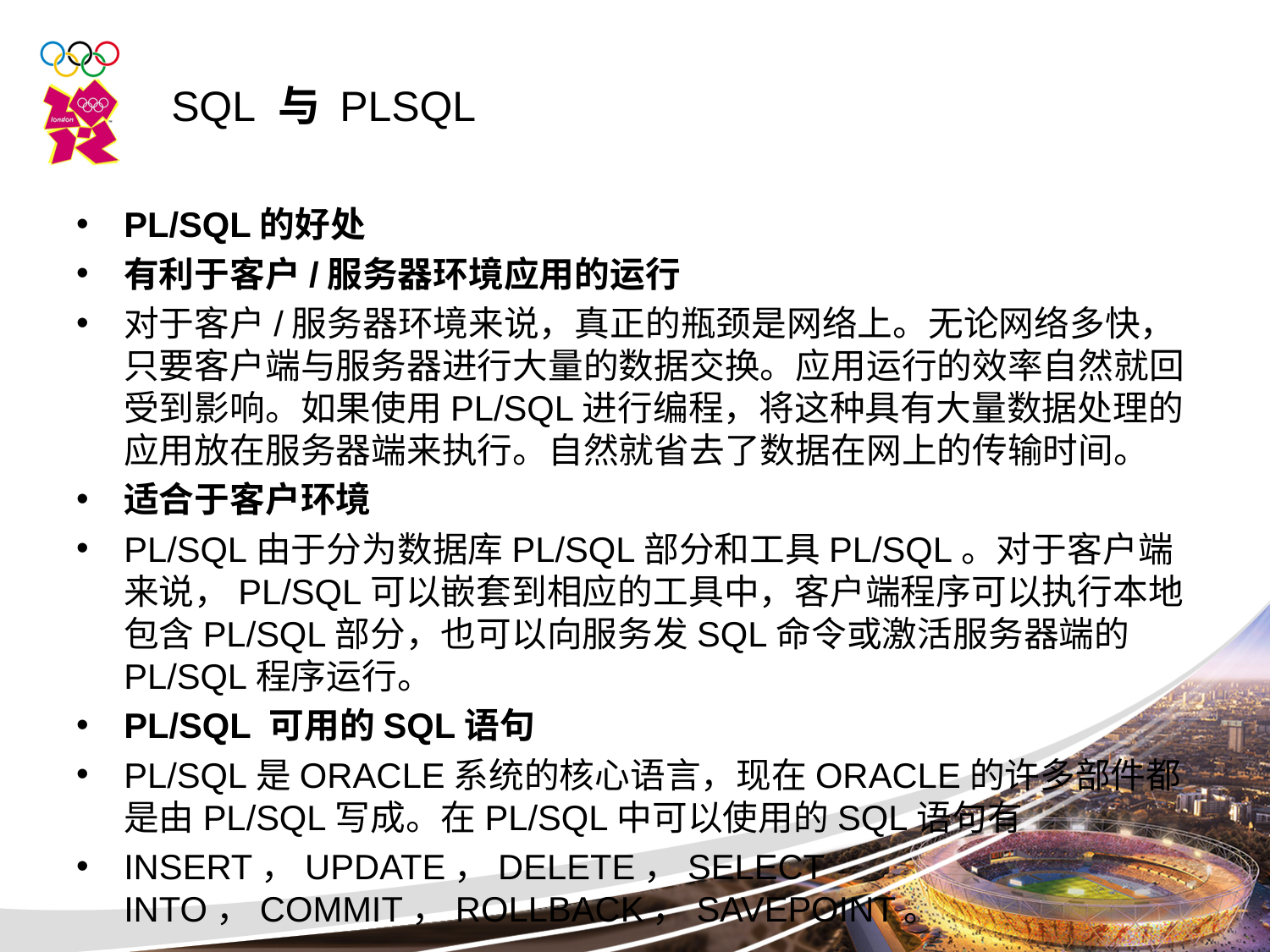

SQL 与 PLSQL
PL/SQL的好处
有利于客户/服务器环境应用的运行
对于客户/服务器环境来说，真正的瓶颈是网络上。无论网络多快，只要客户端与服务器进行大量的数据交换。应用运行的效率自然就回受到影响。如果使用PL/SQL进行编程，将这种具有大量数据处理的应用放在服务器端来执行。自然就省去了数据在网上的传输时间。
适合于客户环境
PL/SQL由于分为数据库PL/SQL部分和工具PL/SQL。对于客户端来说，PL/SQL可以嵌套到相应的工具中，客户端程序可以执行本地包含PL/SQL部分，也可以向服务发SQL命令或激活服务器端的PL/SQL程序运行。
PL/SQL 可用的SQL语句
PL/SQL是ORACLE系统的核心语言，现在ORACLE的许多部件都是由PL/SQL写成。在PL/SQL中可以使用的SQL语句有
INSERT，UPDATE，DELETE，SELECT INTO，COMMIT，ROLLBACK，SAVEPOINT。